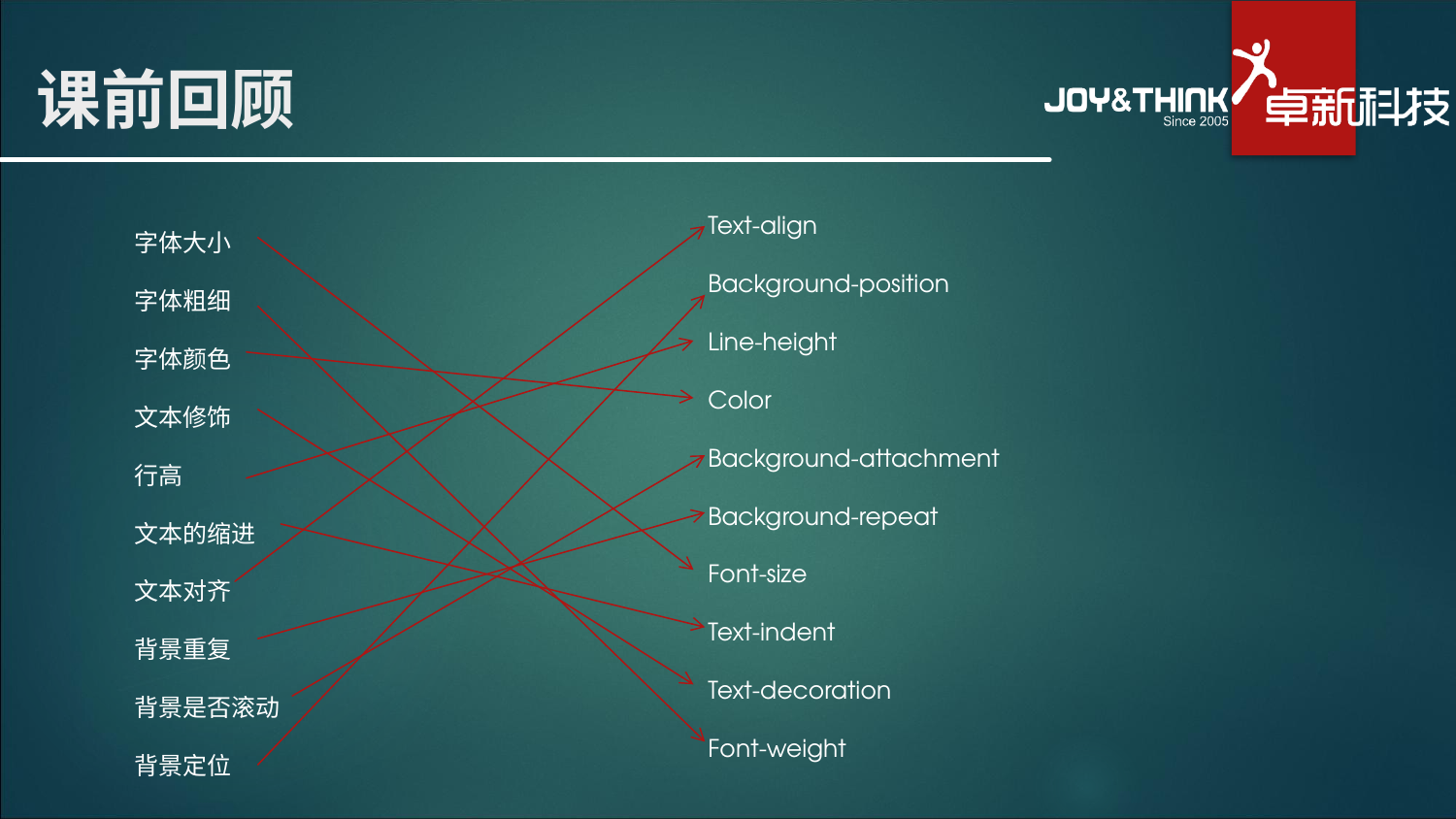

# 课前回顾
字体大小
字体粗细
字体颜色
文本修饰
行高
文本的缩进
文本对齐
背景重复
背景是否滚动
背景定位
Text-align

Background-position

Line-height

Color

Background-attachment

Background-repeat

Font-size

Text-indent

Text-decoration

Font-weight